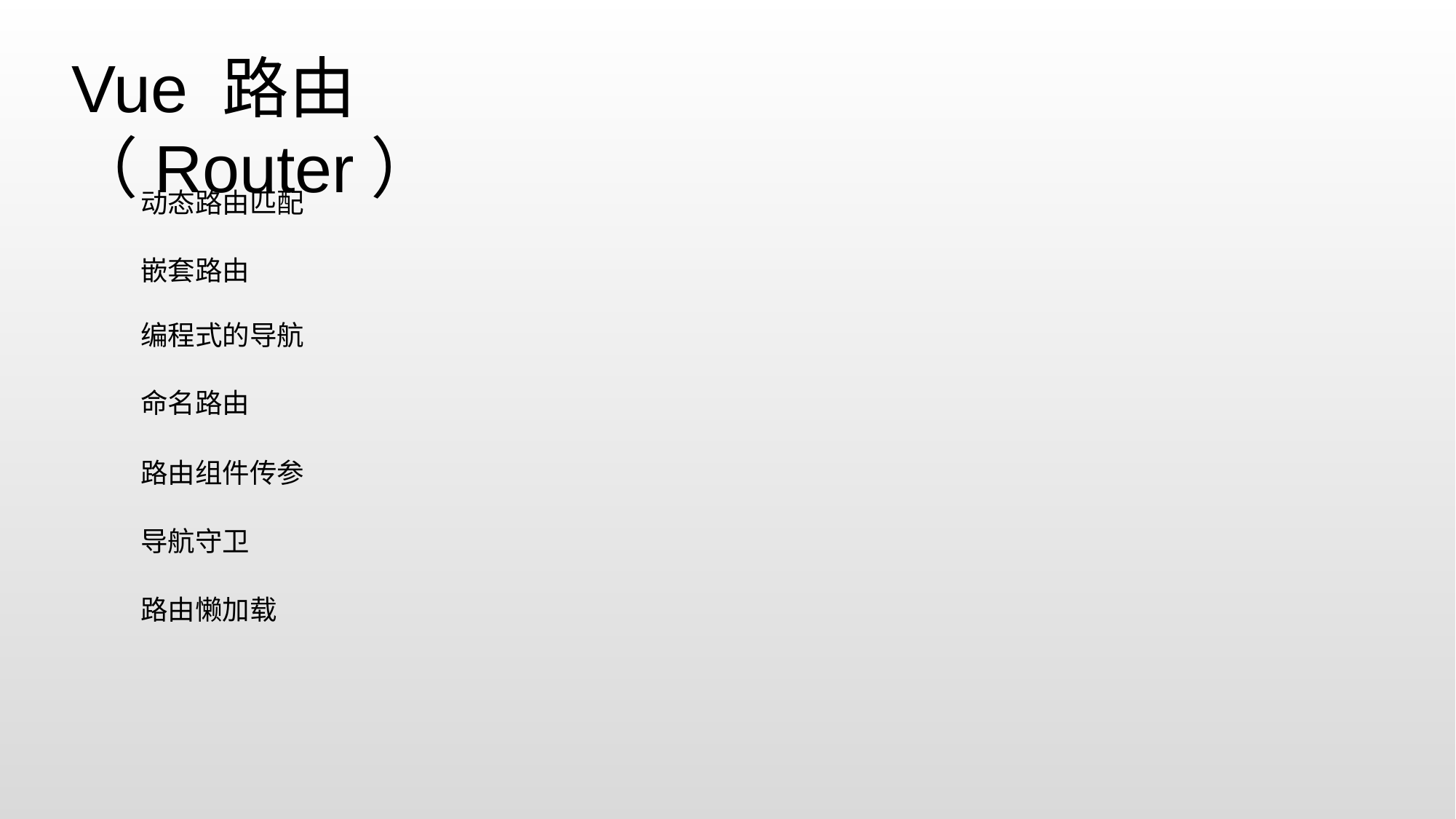

Vue 路由（Router）
动态路由匹配
嵌套路由
编程式的导航
命名路由
路由组件传参
导航守卫
路由懒加载